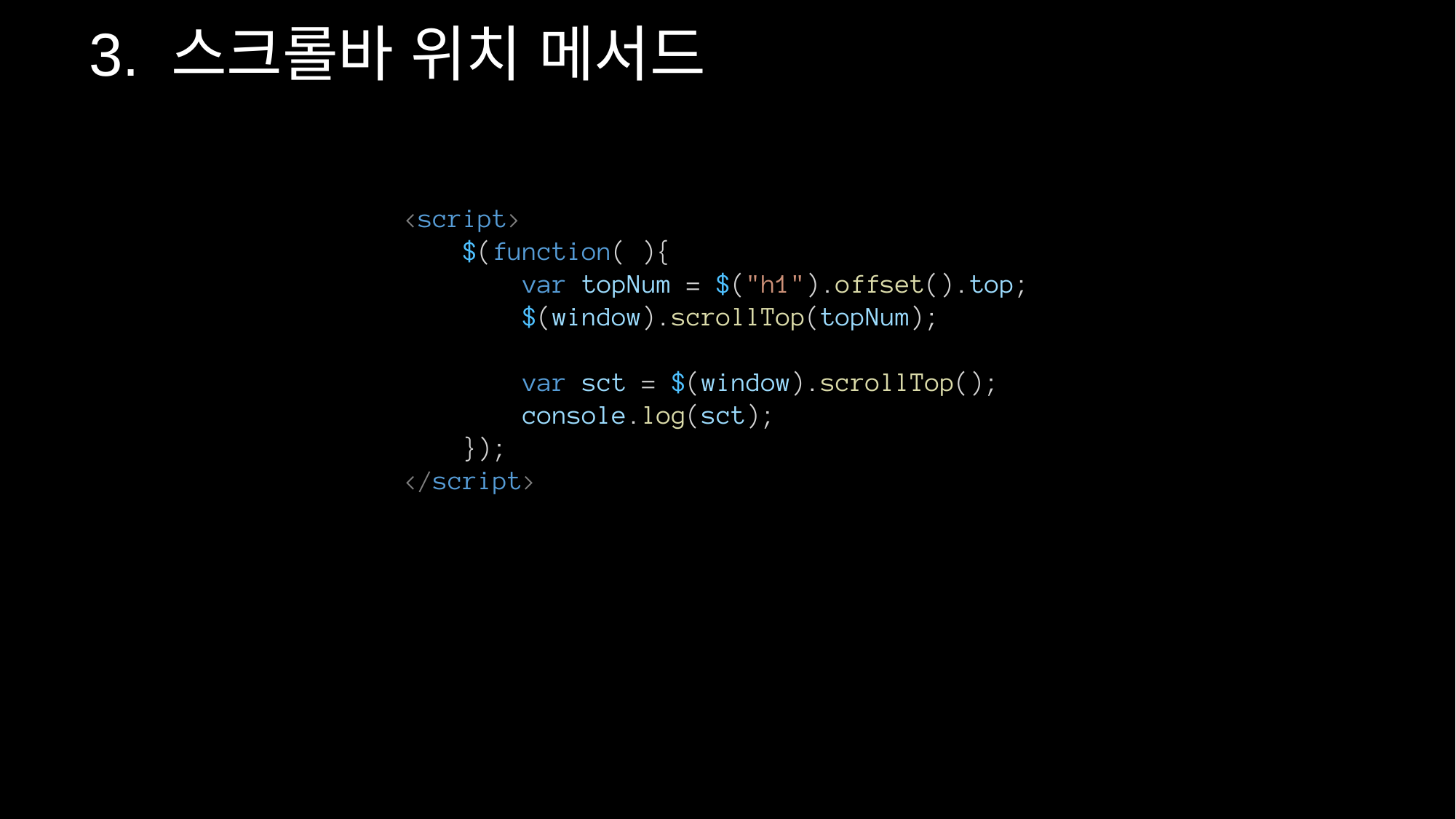

3. 스크롤바 위치 메서드
<script>
    $(function( ){
        var topNum = $("h1").offset().top;
        $(window).scrollTop(topNum);
        var sct = $(window).scrollTop();
        console.log(sct);
    });
</script>